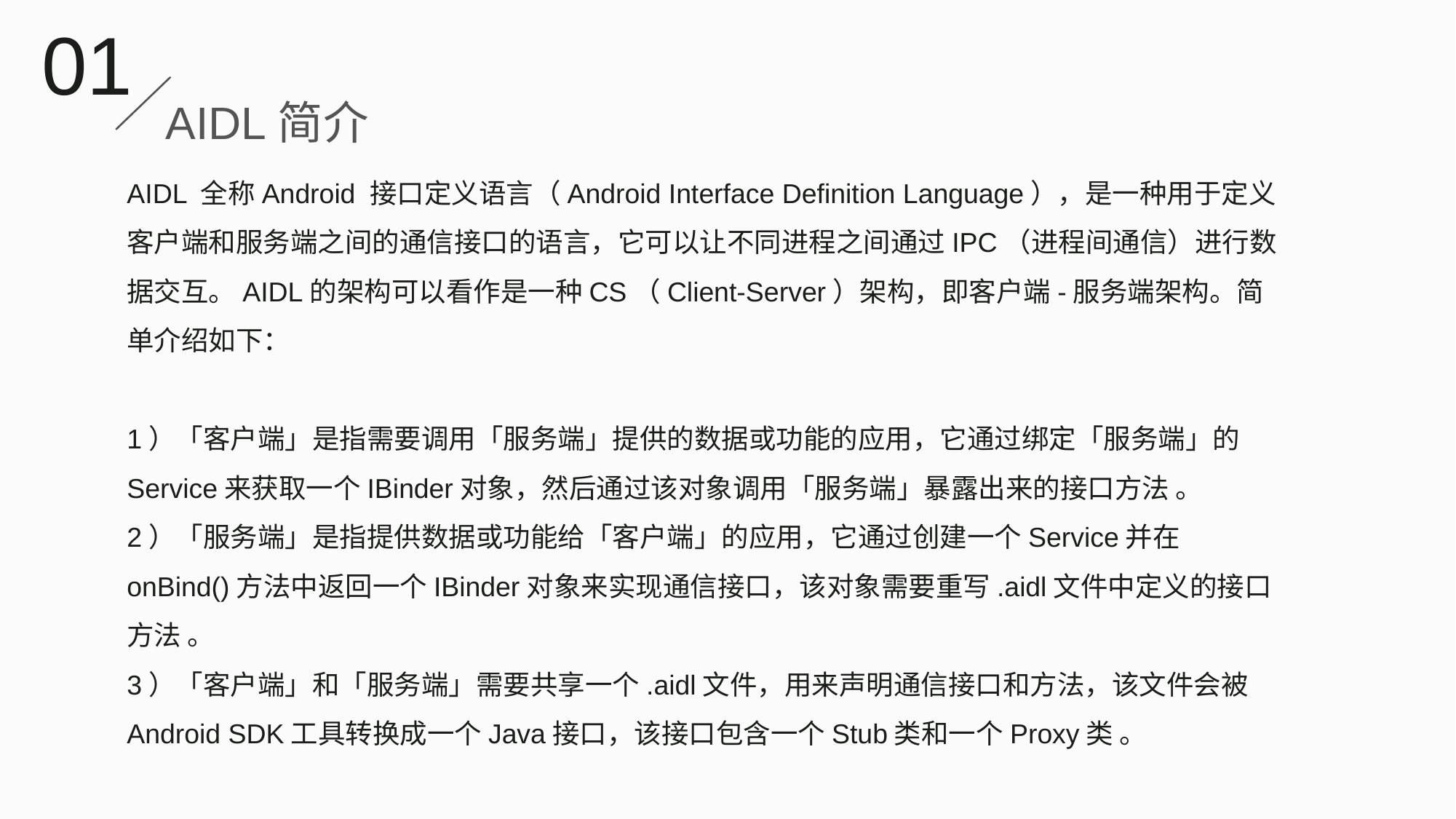

01
AIDL简介
AIDL 全称Android 接口定义语言（Android Interface Definition Language），是一种用于定义客户端和服务端之间的通信接口的语言，它可以让不同进程之间通过IPC（进程间通信）进行数据交互。AIDL的架构可以看作是一种CS（Client-Server）架构，即客户端-服务端架构。简单介绍如下：

1）「客户端」是指需要调用「服务端」提供的数据或功能的应用，它通过绑定「服务端」的Service来获取一个IBinder对象，然后通过该对象调用「服务端」暴露出来的接口方法 。2）「服务端」是指提供数据或功能给「客户端」的应用，它通过创建一个Service并在onBind()方法中返回一个IBinder对象来实现通信接口，该对象需要重写.aidl文件中定义的接口方法 。3）「客户端」和「服务端」需要共享一个.aidl文件，用来声明通信接口和方法，该文件会被Android SDK工具转换成一个Java接口，该接口包含一个Stub类和一个Proxy类 。